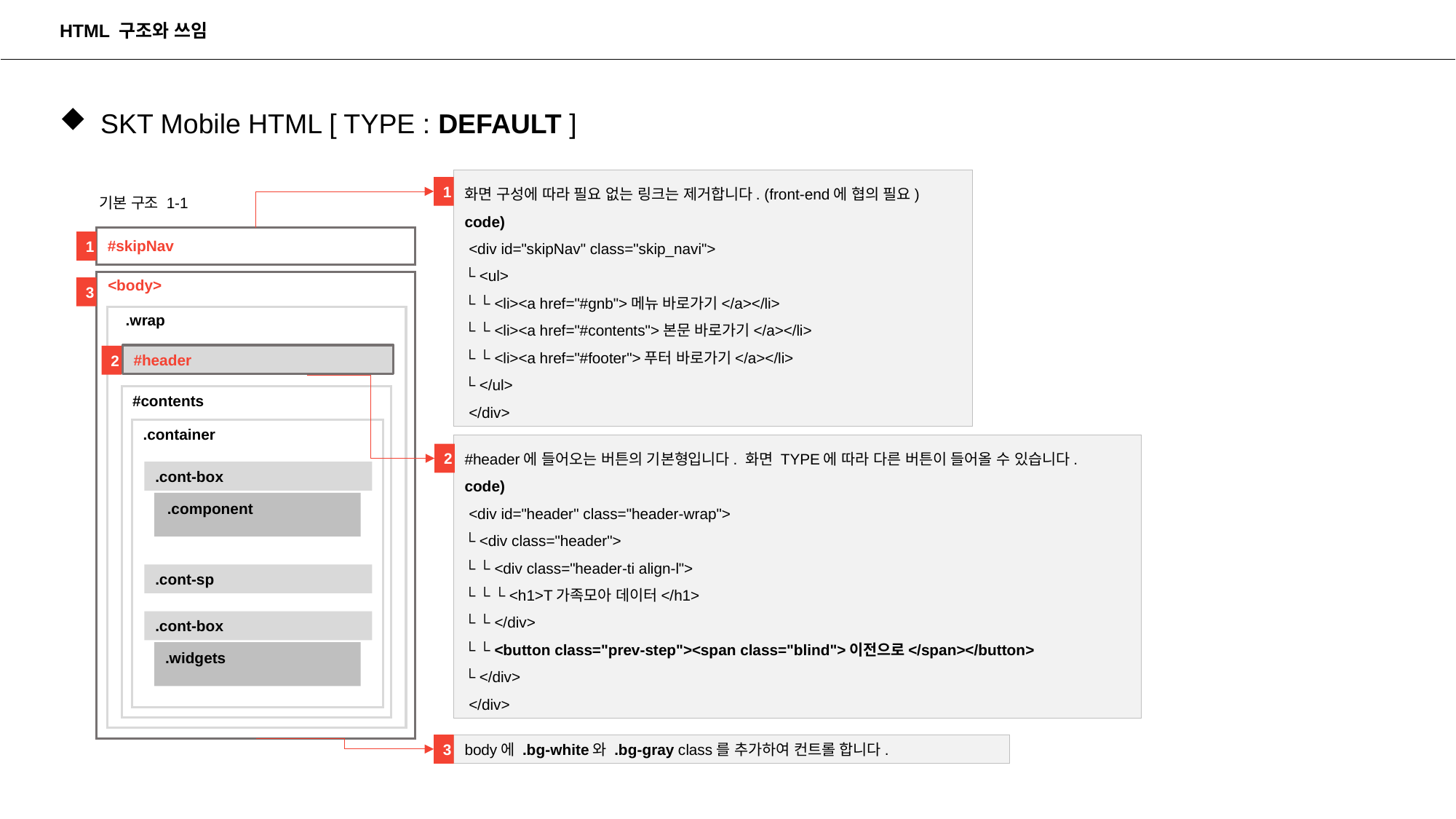

HTML 구조와 쓰임
SKT Mobile HTML [ TYPE : DEFAULT ]
화면 구성에 따라 필요 없는 링크는 제거합니다. (front-end에 협의 필요)
code)
 <div id="skipNav" class="skip_navi">
└ <ul>
└ └ <li><a href="#gnb">메뉴 바로가기</a></li>
└ └ <li><a href="#contents">본문 바로가기</a></li>
└ └ <li><a href="#footer">푸터 바로가기</a></li>
└ </ul>
 </div>
1
기본 구조 1-1

#skipNav
1
<body>

3
.wrap

#header
2
#contents

.container

#header에 들어오는 버튼의 기본형입니다. 화면 TYPE에 따라 다른 버튼이 들어올 수 있습니다.
code)
 <div id="header" class="header-wrap">
└ <div class="header">
└ └ <div class="header-ti align-l">
└ └ └ <h1>T가족모아 데이터</h1>
└ └ </div>
└ └ <button class="prev-step"><span class="blind">이전으로</span></button>
└ </div>
 </div>
2
.cont-box

.component
.cont-sp
.cont-box

.widgets
body에 .bg-white와 .bg-gray class를 추가하여 컨트롤 합니다.
3